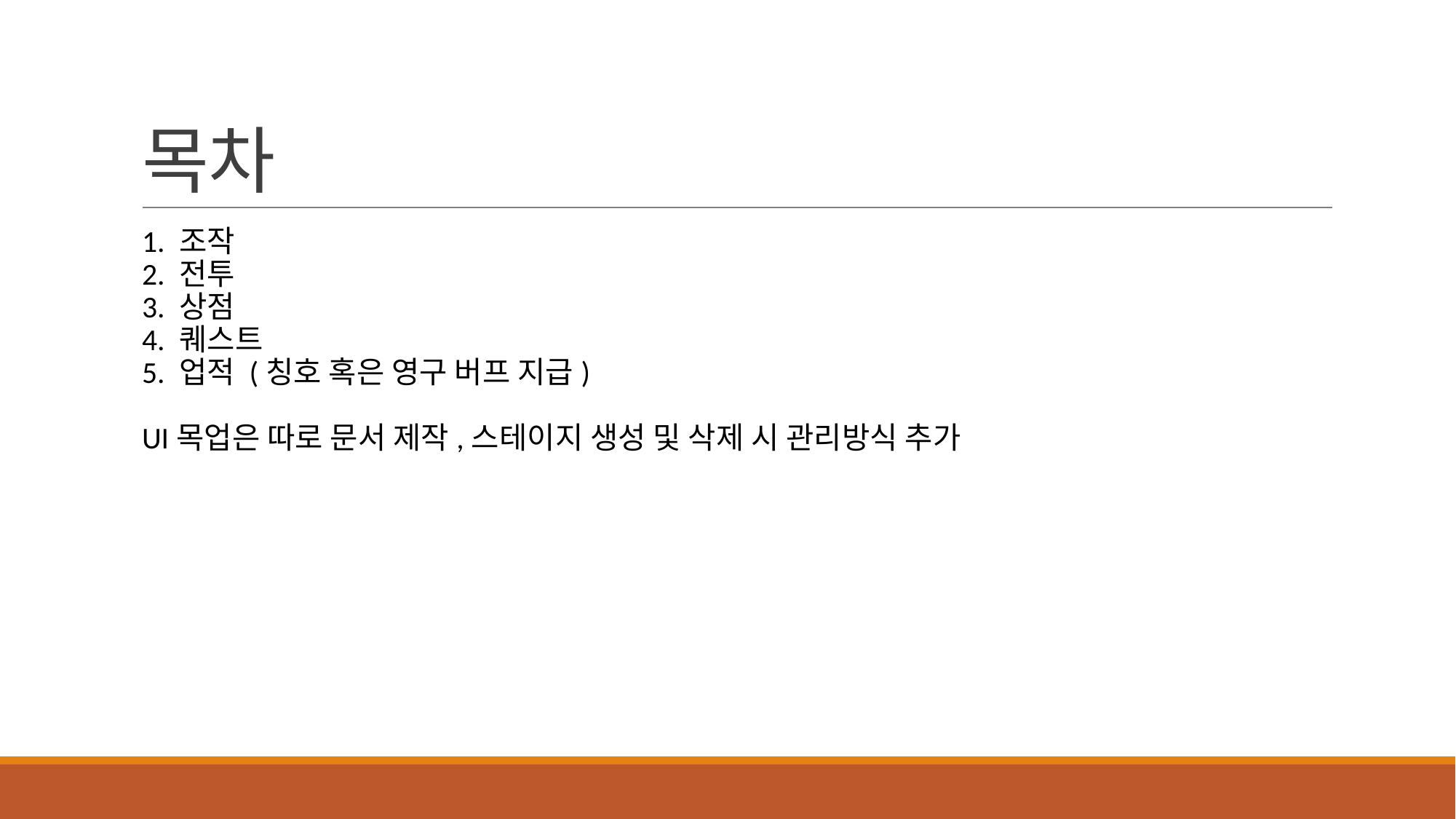

# 목차
1. 조작
2. 전투
3. 상점
4. 퀘스트
5. 업적 (칭호 혹은 영구 버프 지급)

UI목업은 따로 문서 제작,스테이지 생성 및 삭제 시 관리방식 추가